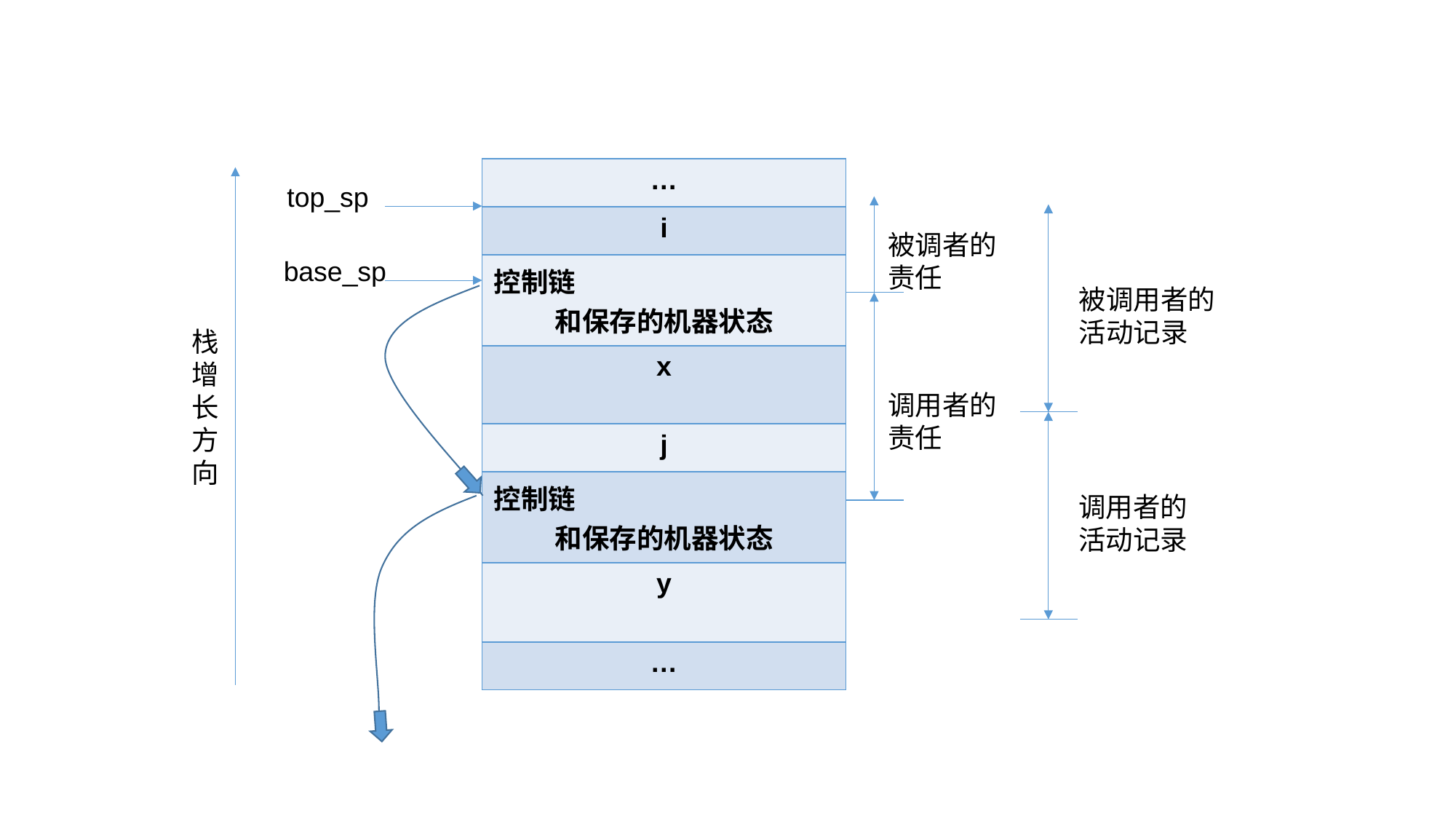

| … |
| --- |
| i |
| 控制链 和保存的机器状态 |
| x |
| j |
| 控制链 和保存的机器状态 |
| y |
| … |
top_sp
被调者的
责任
base_sp
被调用者的
活动记录

栈
增
长
方
向
调用者的
责任

调用者的
活动记录

|  |
| --- |